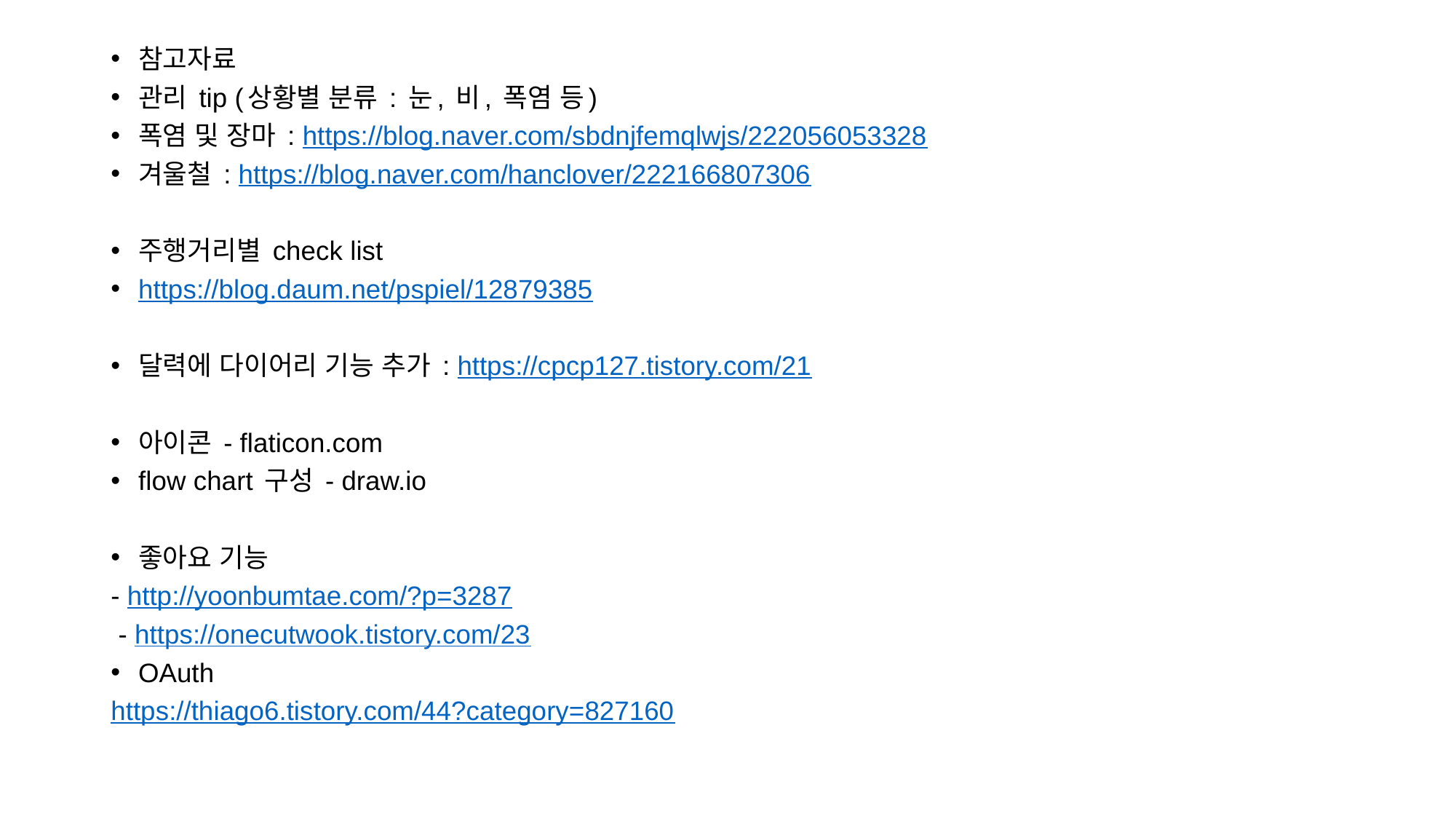

참고자료
관리 tip (상황별 분류 : 눈, 비, 폭염 등)
폭염 및 장마 : https://blog.naver.com/sbdnjfemqlwjs/222056053328
겨울철 : https://blog.naver.com/hanclover/222166807306

주행거리별 check list
https://blog.daum.net/pspiel/12879385

달력에 다이어리 기능 추가 : https://cpcp127.tistory.com/21

아이콘 - flaticon.com
flow chart 구성 - draw.io

좋아요 기능
- http://yoonbumtae.com/?p=3287
 - https://onecutwook.tistory.com/23
OAuth
https://thiago6.tistory.com/44?category=827160